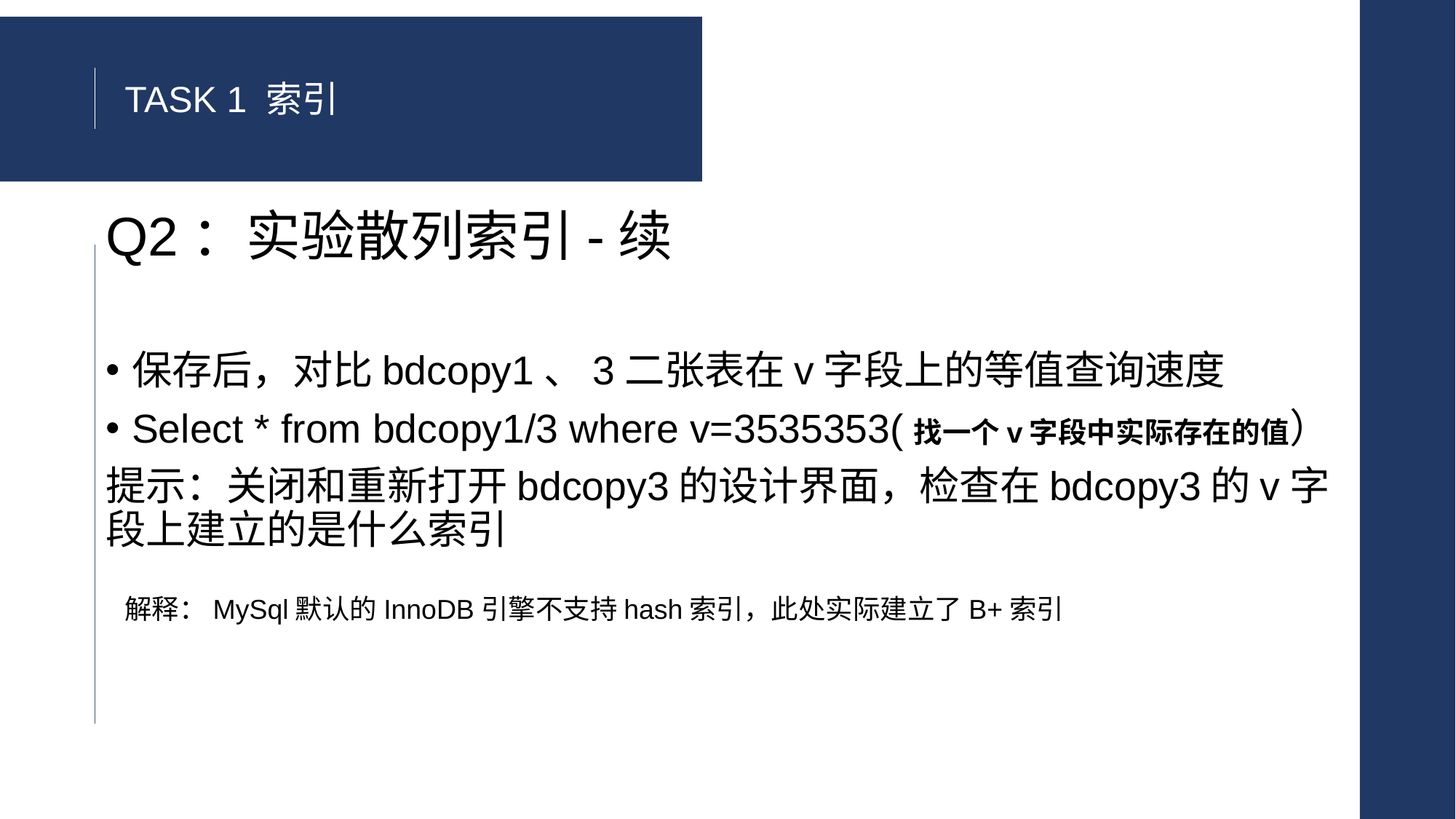

TASK 1 索引
Q2：实验散列索引-续

保存后，对比bdcopy1、3二张表在v字段上的等值查询速度
Select * from bdcopy1/3 where v=3535353(找一个v字段中实际存在的值）
提示：关闭和重新打开bdcopy3的设计界面，检查在bdcopy3的v字段上建立的是什么索引
解释：MySql默认的InnoDB引擎不支持hash索引，此处实际建立了B+索引